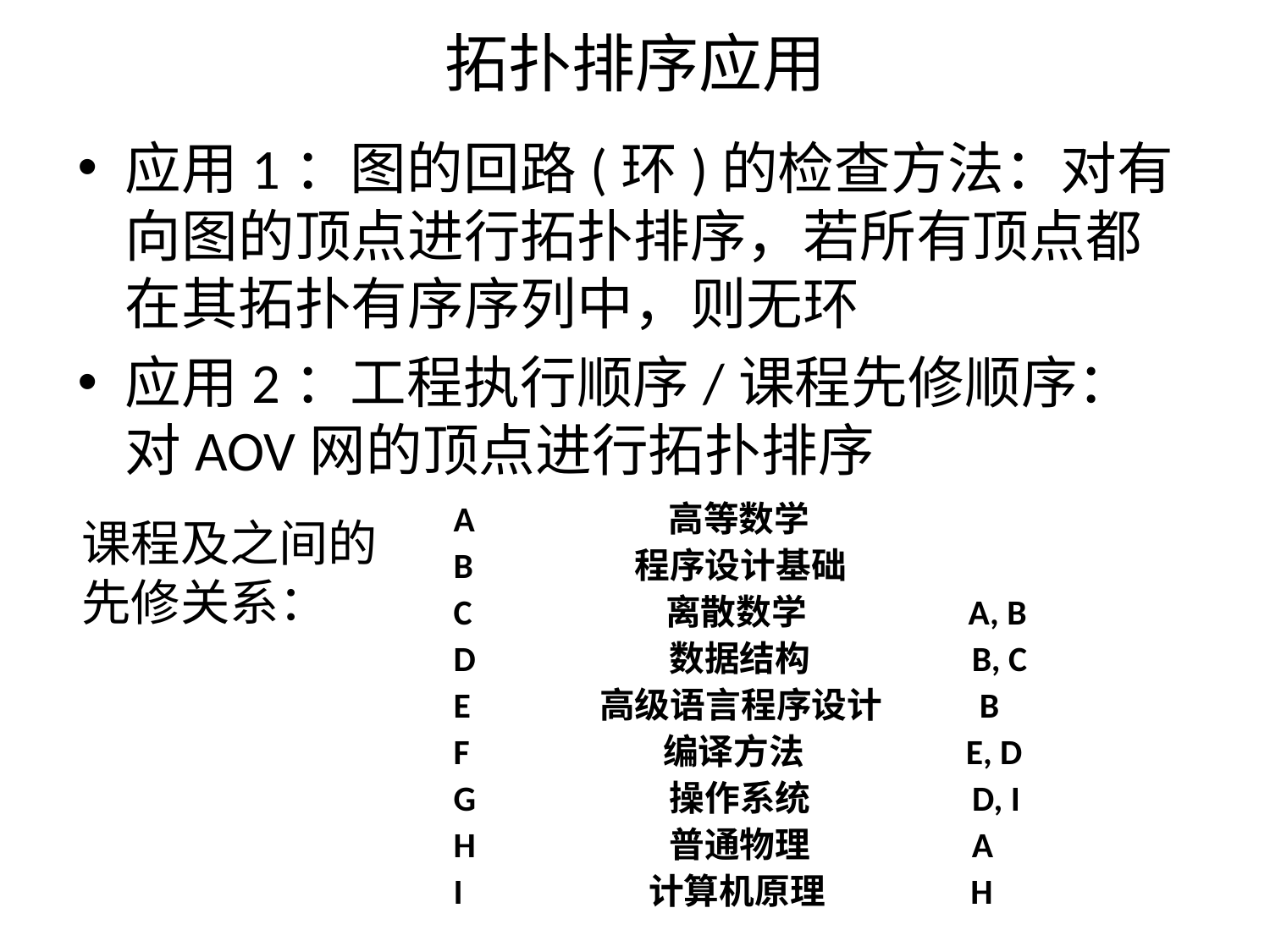

# 拓扑排序应用
应用1：图的回路(环)的检查方法：对有向图的顶点进行拓扑排序，若所有顶点都在其拓扑有序序列中，则无环
应用2：工程执行顺序/课程先修顺序： 对AOV网的顶点进行拓扑排序
  A                       高等数学
  B                   程序设计基础
  C                       离散数学                   A, B
  D                       数据结构                   B, C
  E               高级语言程序设计           B
  F                       编译方法                   E, D
  G                       操作系统                   D, I
  H                       普通物理                   A
  I                      计算机原理                 H
课程及之间的先修关系：